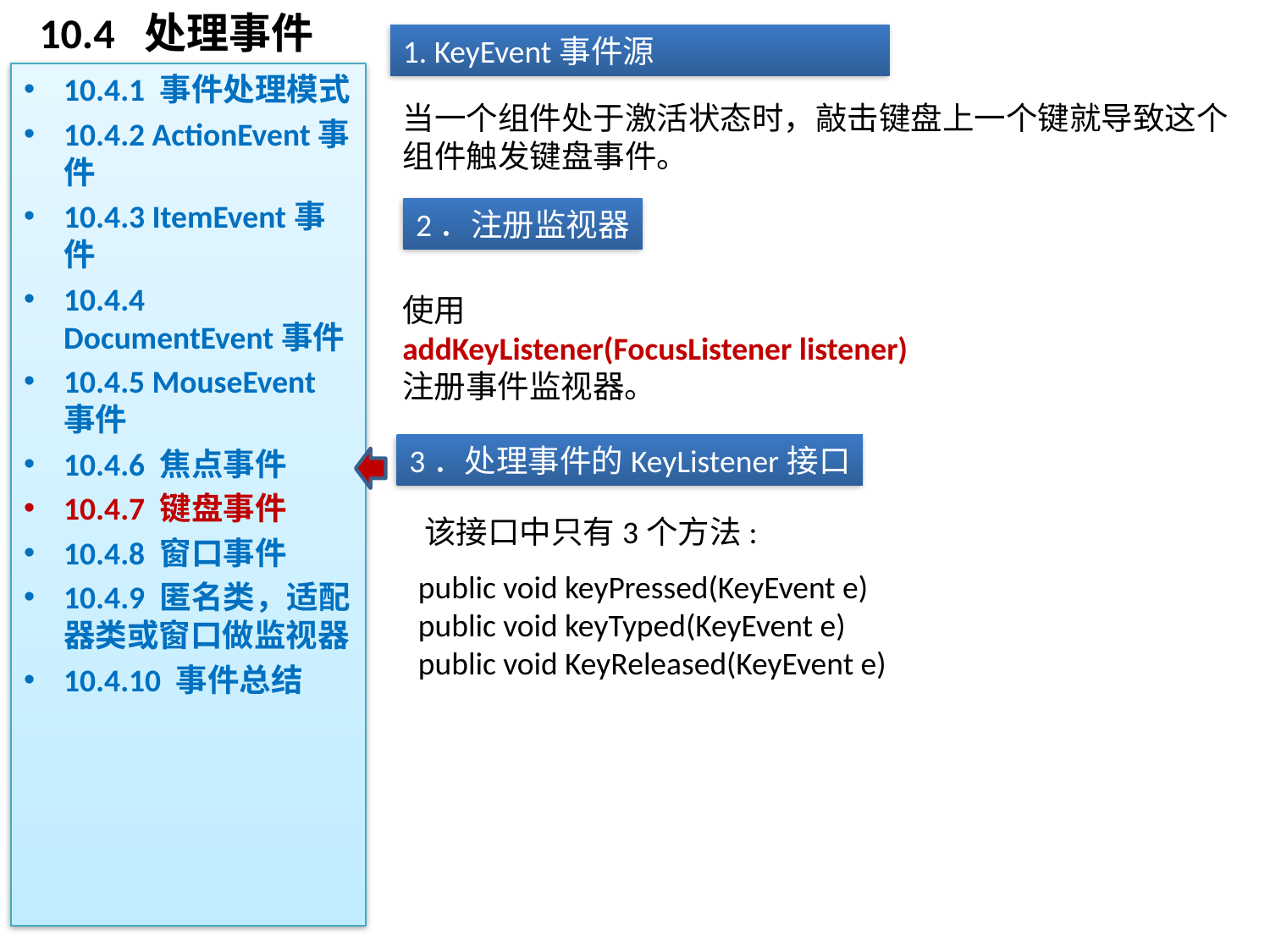

# 10.4  处理事件
1. KeyEvent事件源
10.4.1 事件处理模式
10.4.2 ActionEvent事件
10.4.3 ItemEvent事件
10.4.4 DocumentEvent事件
10.4.5 MouseEvent事件
10.4.6 焦点事件
10.4.7 键盘事件
10.4.8 窗口事件
10.4.9 匿名类，适配器类或窗口做监视器
10.4.10 事件总结
当一个组件处于激活状态时，敲击键盘上一个键就导致这个组件触发键盘事件。
2．注册监视器
使用
addKeyListener(FocusListener listener)
注册事件监视器。
3．处理事件的KeyListener接口

该接口中只有3个方法:
public void keyPressed(KeyEvent e)
public void keyTyped(KeyEvent e)
public void KeyReleased(KeyEvent e)